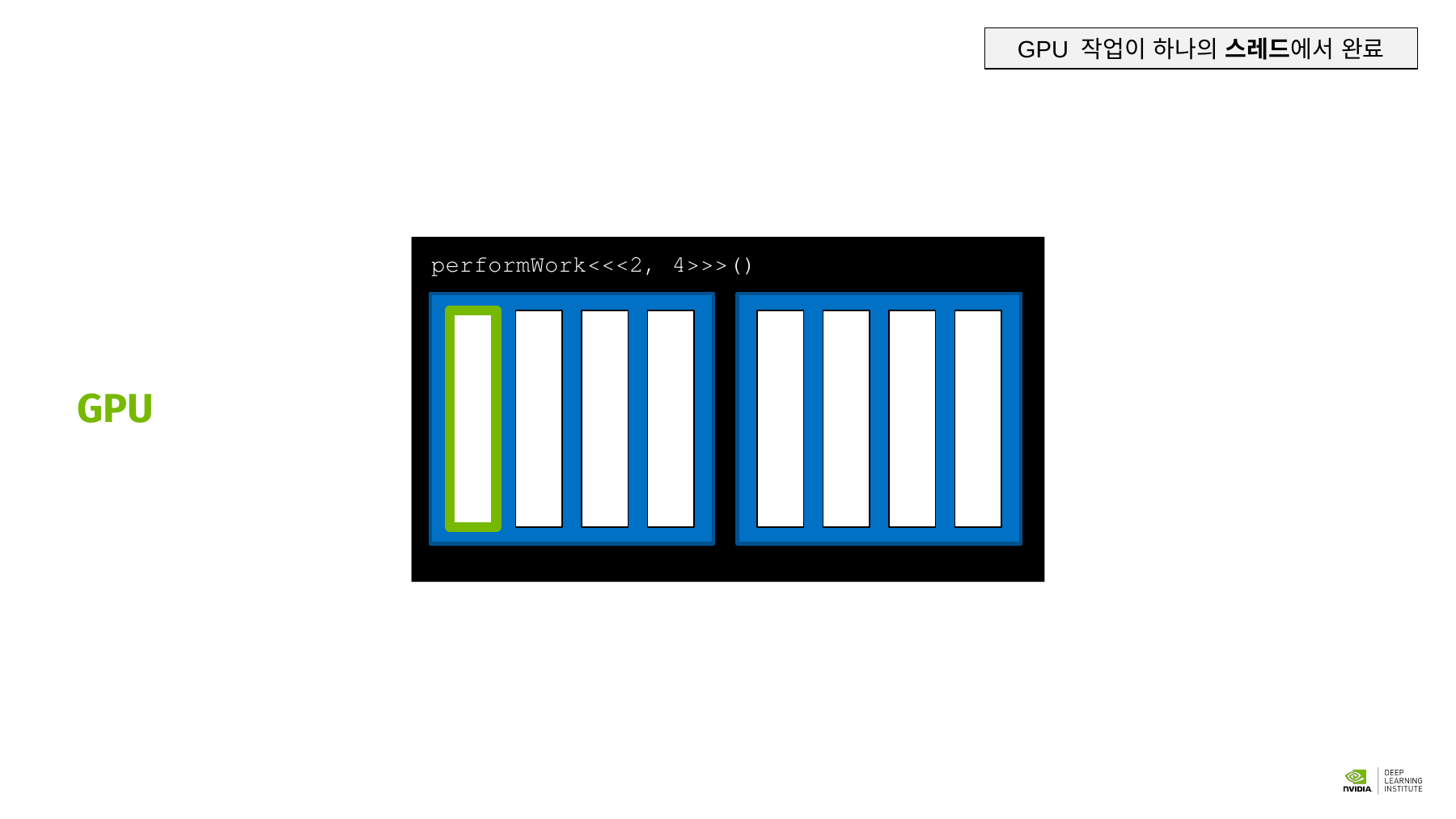

GPU 작업이 하나의 스레드에서 완료

performWork<<<2, 4>>>()

GPU